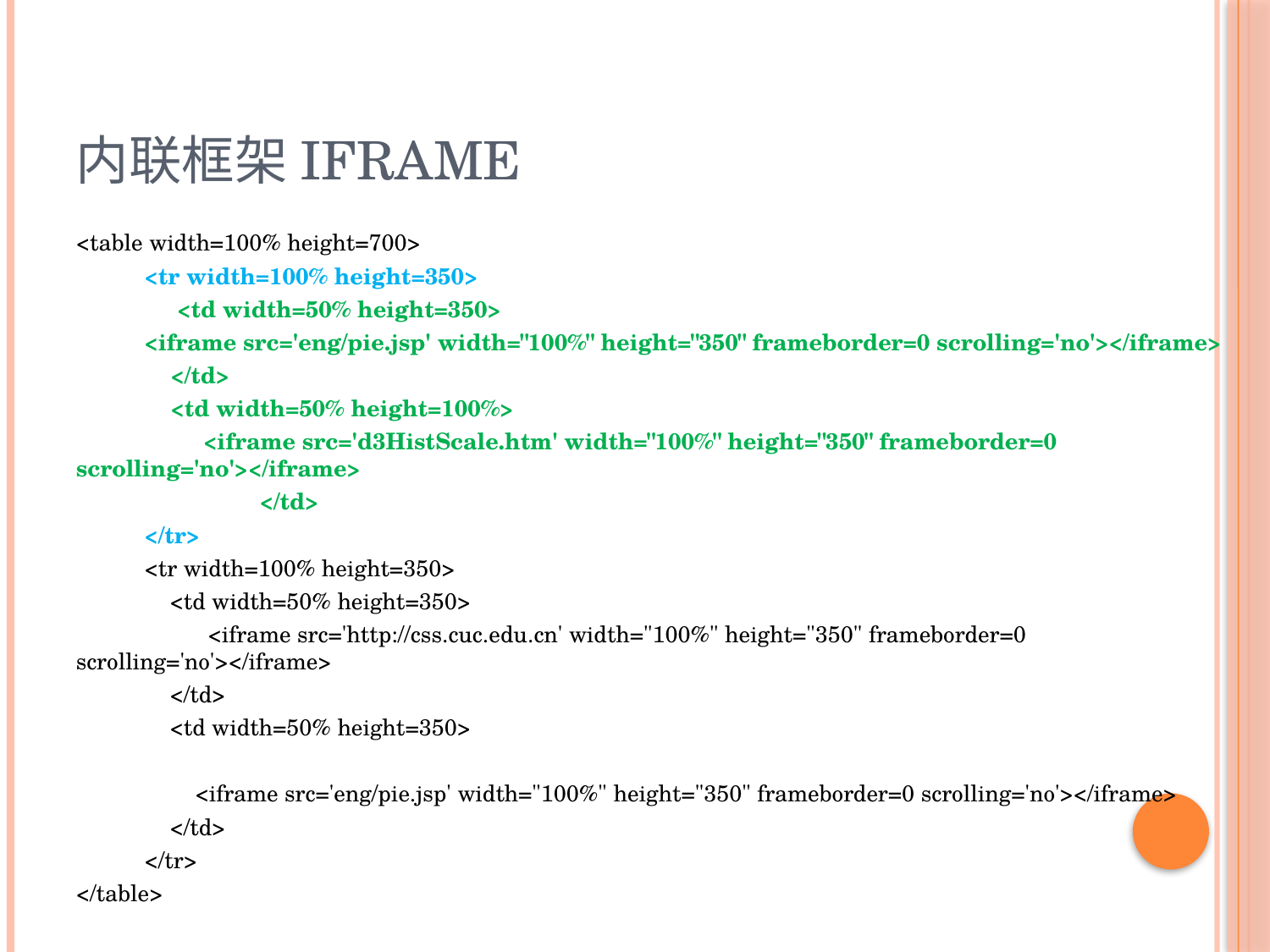

# 内联框架IFrame
<table width=100% height=700>
	<tr width=100% height=350>
	     <td width=50% height=350>
		<iframe src='eng/pie.jsp' width="100%" height="350" frameborder=0 scrolling='no'></iframe>
	    </td>
	    <td width=50% height=100%>
	         <iframe src='d3HistScale.htm' width="100%" height="350" frameborder=0 scrolling='no'></iframe>
                            </td>
	</tr>
	<tr width=100% height=350>
	    <td width=50% height=350>
	          <iframe src='http://css.cuc.edu.cn' width="100%" height="350" frameborder=0 scrolling='no'></iframe>
	    </td>
	    <td width=50% height=350>

	        <iframe src='eng/pie.jsp' width="100%" height="350" frameborder=0 scrolling='no'></iframe>
	    </td>
	</tr>
</table>